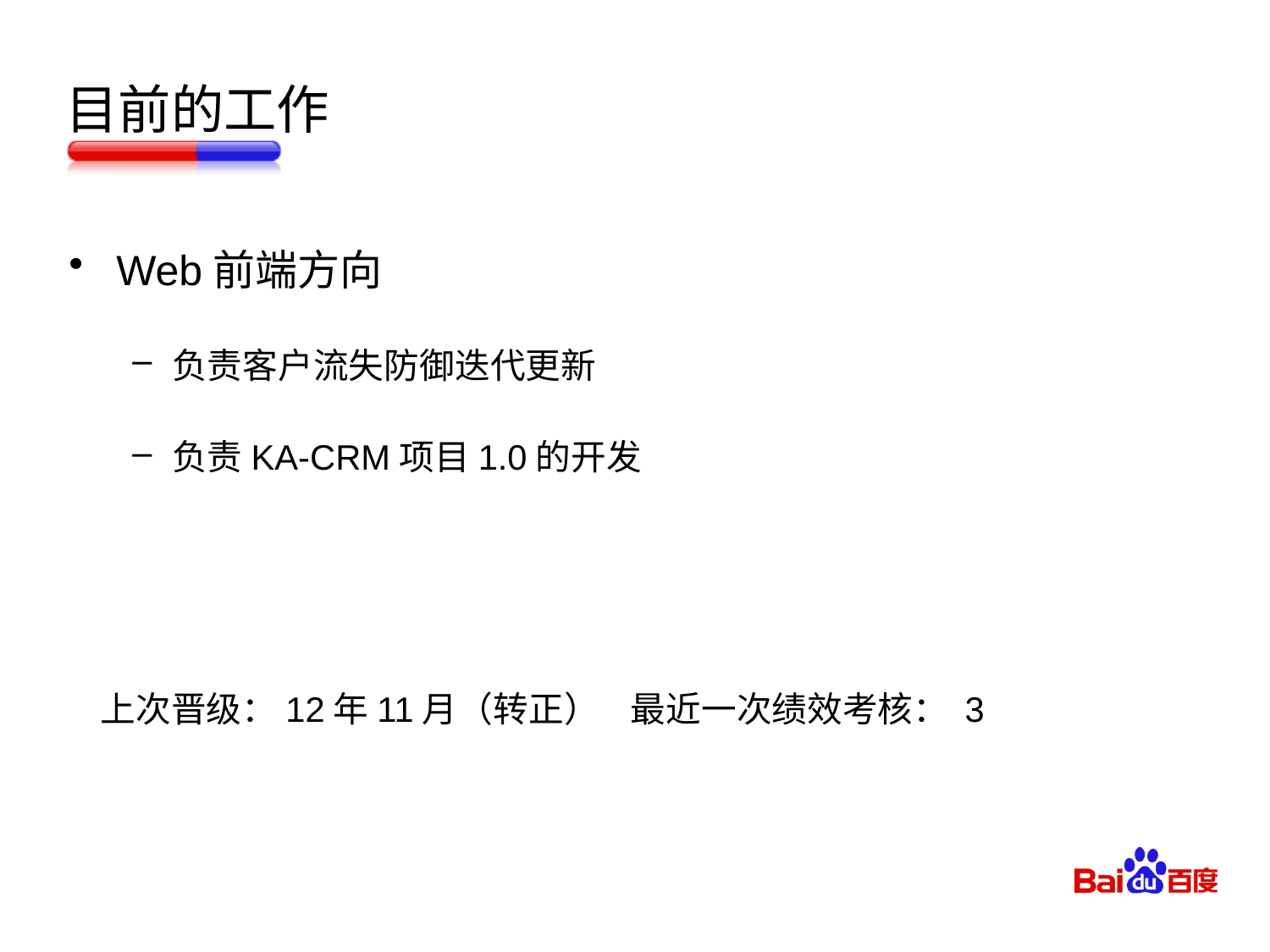

目前的工作
Web前端方向
负责客户流失防御迭代更新
负责KA-CRM项目1.0的开发
上次晋级：12年11月（转正）    最近一次绩效考核： 3